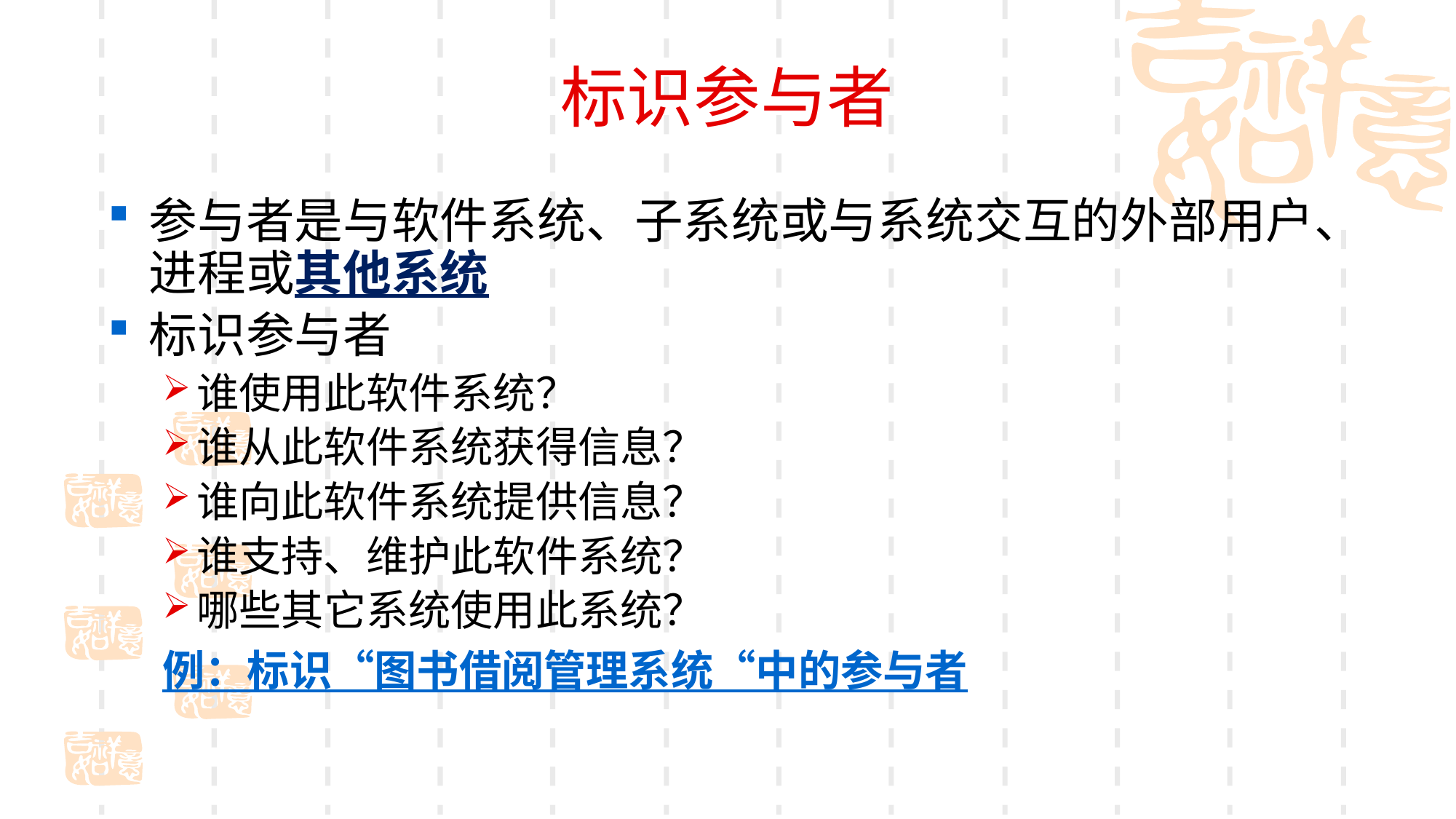

# 标识参与者
参与者是与软件系统、子系统或与系统交互的外部用户、进程或其他系统
标识参与者
谁使用此软件系统？
谁从此软件系统获得信息？
谁向此软件系统提供信息？
谁支持、维护此软件系统？
哪些其它系统使用此系统？
例：标识“图书借阅管理系统“中的参与者